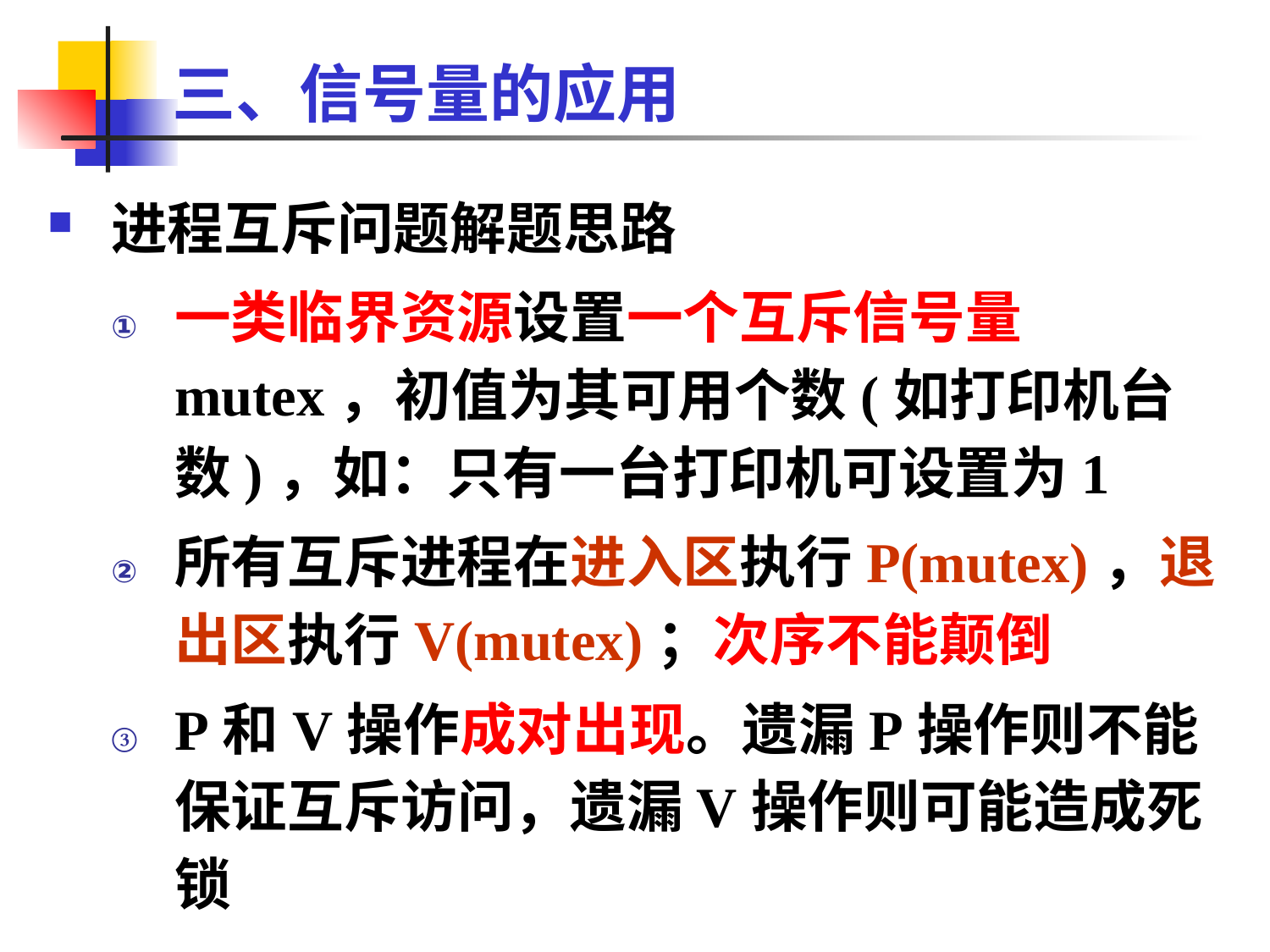

# 三、信号量的应用
进程互斥问题解题思路
一类临界资源设置一个互斥信号量mutex，初值为其可用个数(如打印机台数)，如：只有一台打印机可设置为1
所有互斥进程在进入区执行P(mutex)，退出区执行V(mutex)；次序不能颠倒
P和V操作成对出现。遗漏P操作则不能保证互斥访问，遗漏V操作则可能造成死锁